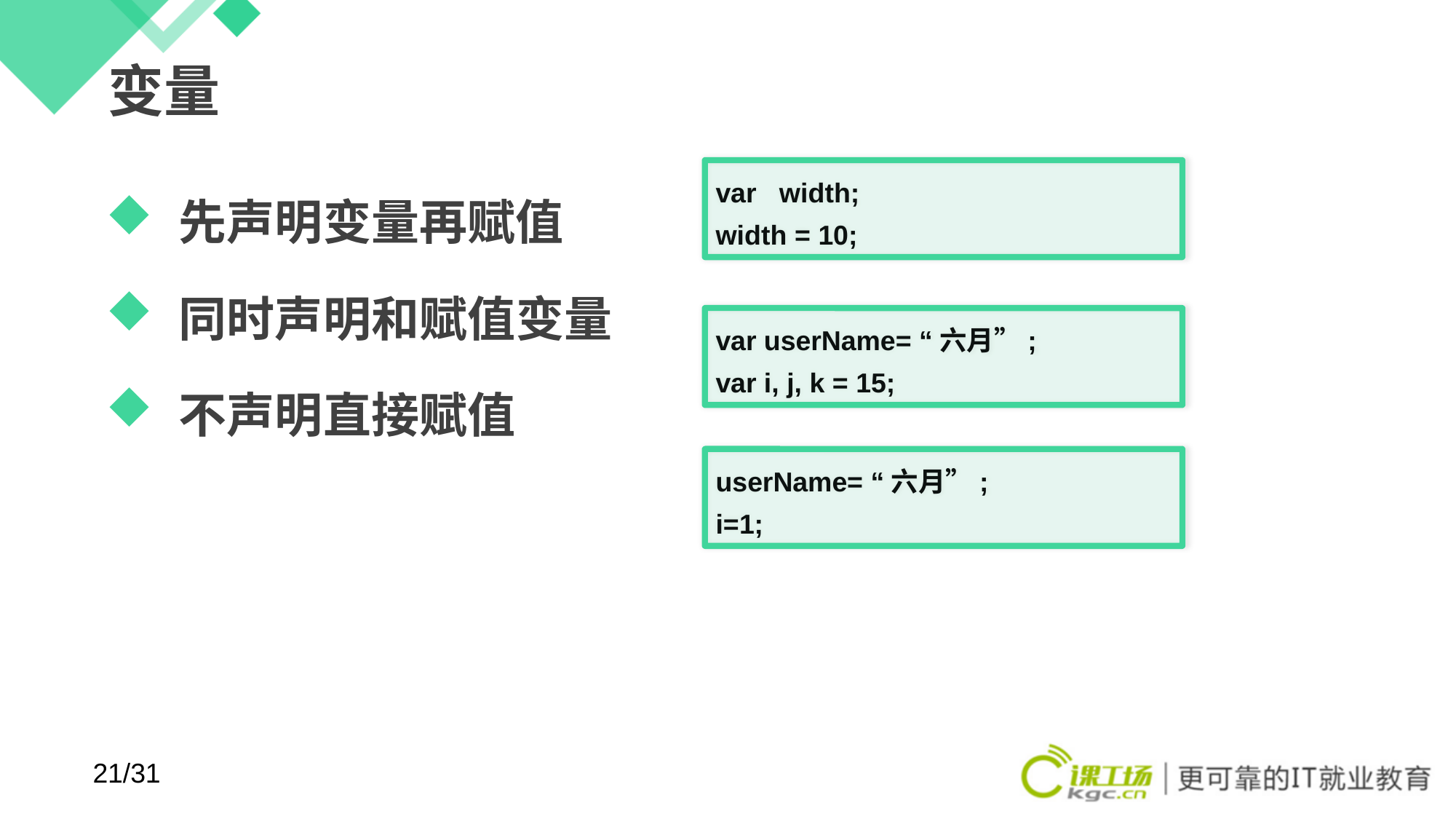

# 变量
先声明变量再赋值
同时声明和赋值变量
不声明直接赋值
var   width;
width = 10;
var userName= “六月”;
var i, j, k = 15;
userName= “六月”;
i=1;